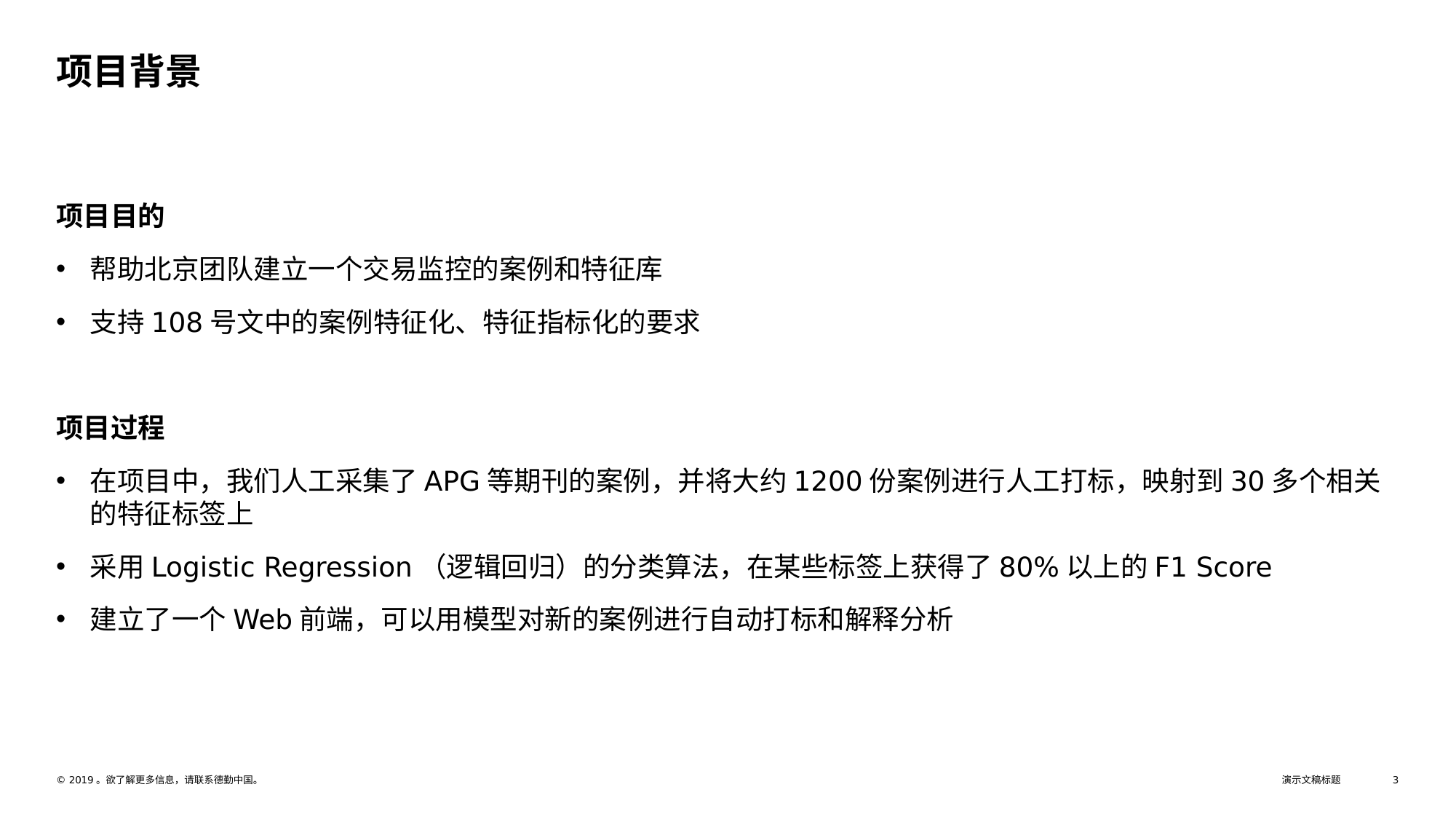

# 项目背景
项目目的
帮助北京团队建立一个交易监控的案例和特征库
支持108号文中的案例特征化、特征指标化的要求

项目过程
在项目中，我们人工采集了APG等期刊的案例，并将大约1200份案例进行人工打标，映射到30多个相关的特征标签上
采用Logistic Regression（逻辑回归）的分类算法，在某些标签上获得了80%以上的F1 Score
建立了一个Web前端，可以用模型对新的案例进行自动打标和解释分析